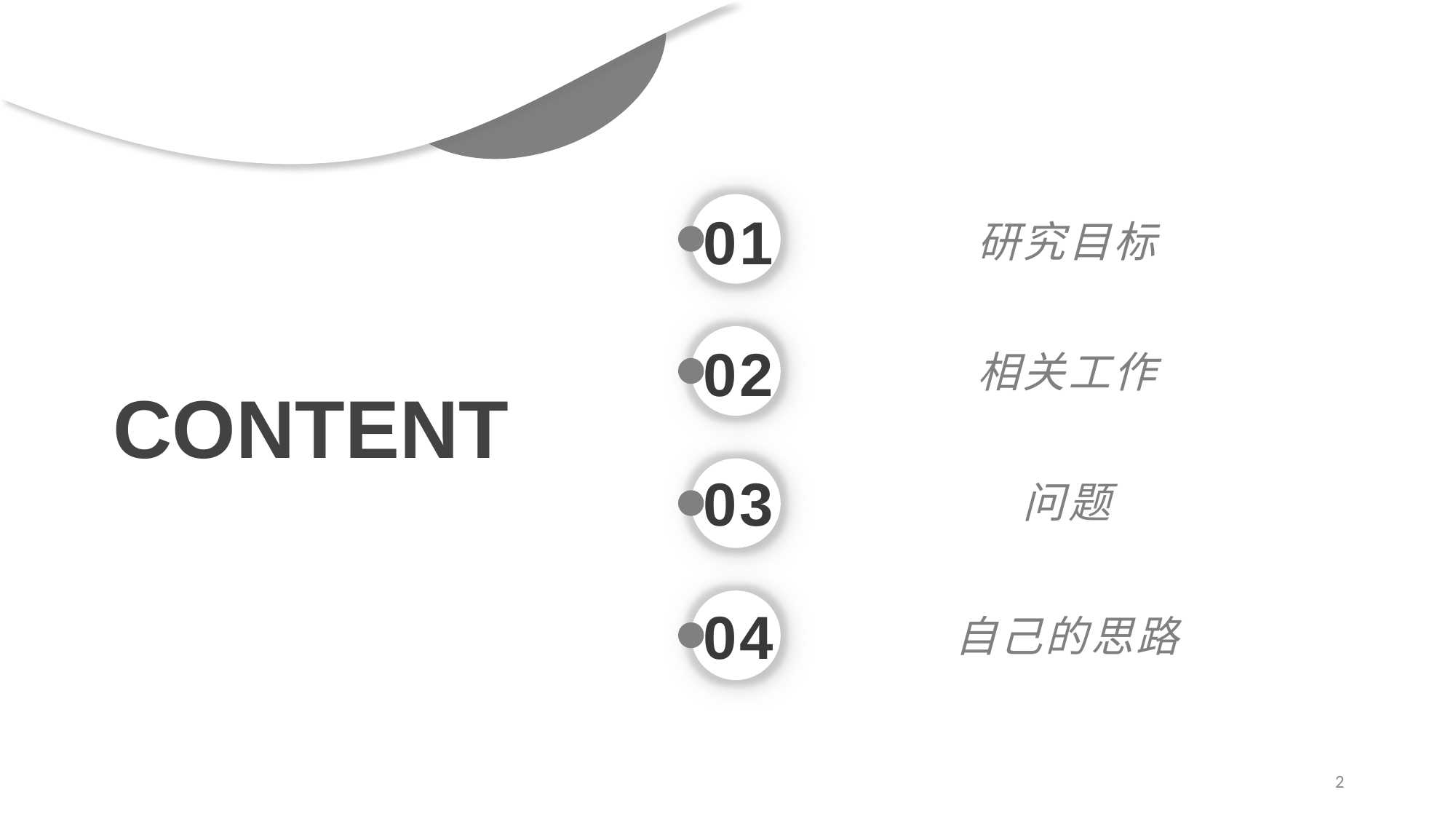

01
研究目标

02
相关工作
CONTENT

03
问题

04
自己的思路
2